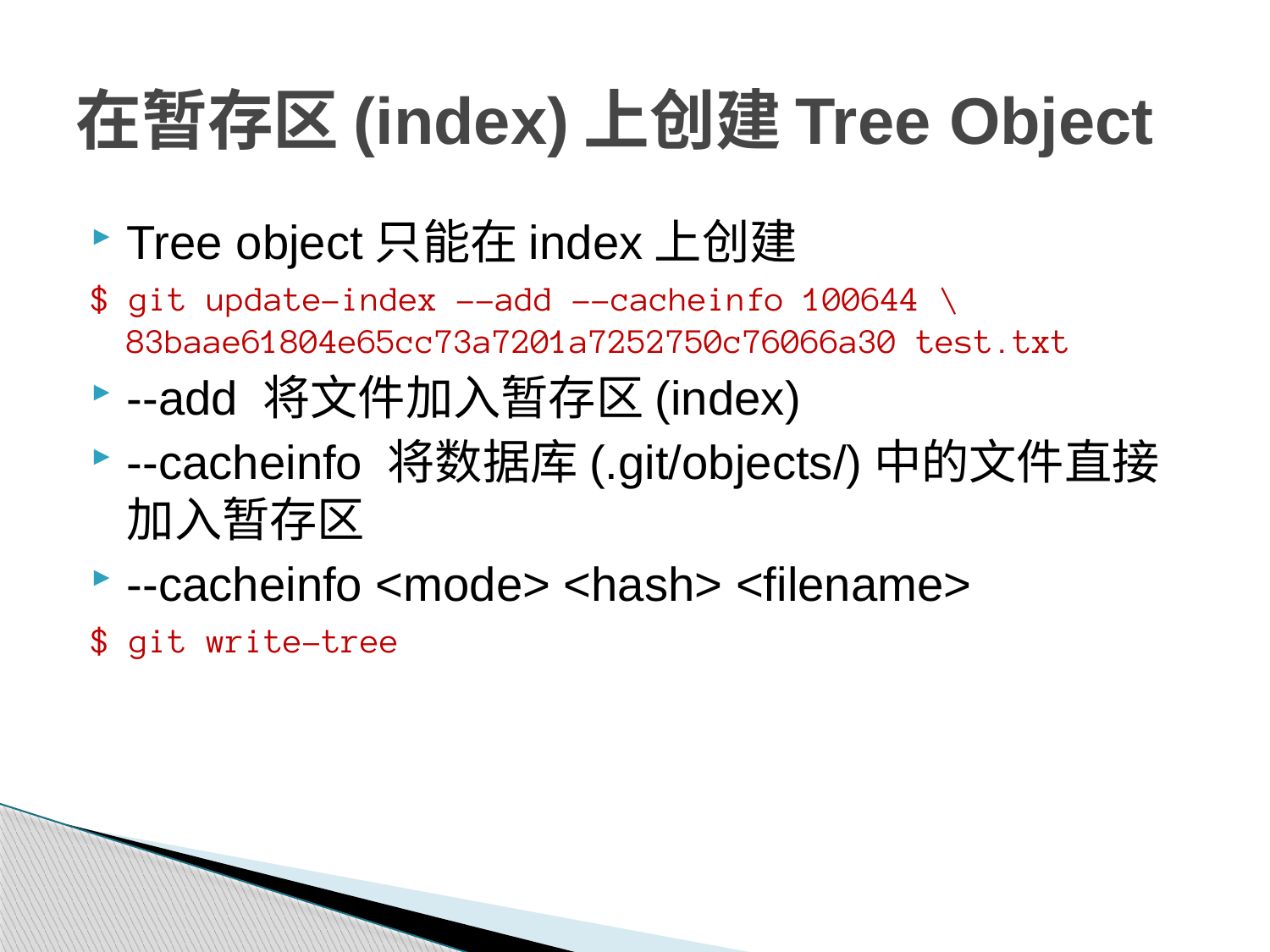

# 在暂存区(index)上创建Tree Object
Tree object只能在index上创建
$ git update-index --add --cacheinfo 100644 \ 83baae61804e65cc73a7201a7252750c76066a30 test.txt
--add 将文件加入暂存区(index)
--cacheinfo 将数据库(.git/objects/)中的文件直接加入暂存区
--cacheinfo <mode> <hash> <filename>
$ git write-tree